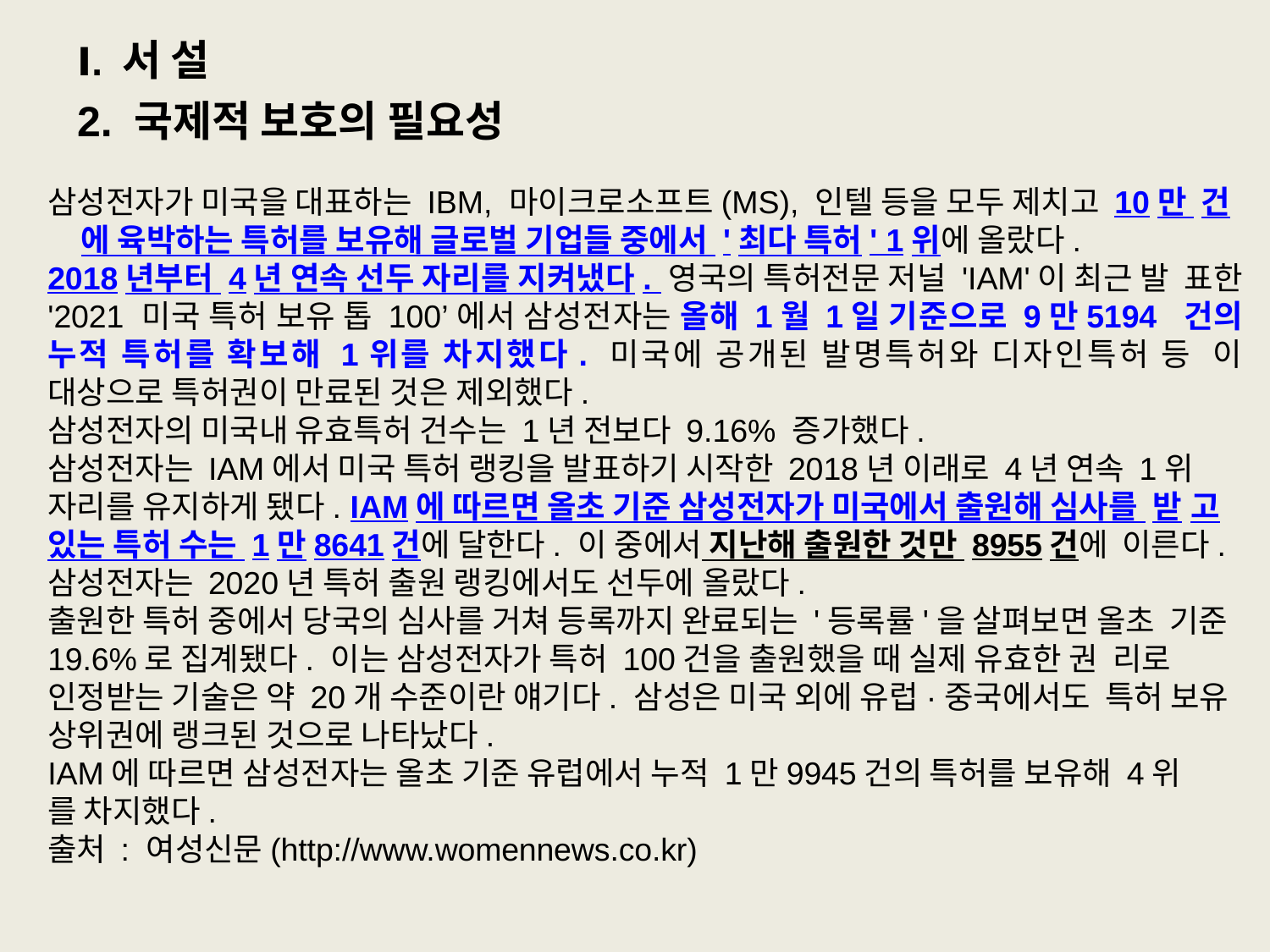

# Ⅰ. 서 설
2. 국제적 보호의 필요성
삼성전자가 미국을 대표하는 IBM, 마이크로소프트(MS), 인텔 등을 모두 제치고 10만  건	에 육박하는 특허를 보유해 글로벌 기업들 중에서 '최다 특허' 1위에 올랐다.
2018년부터 4년 연속 선두 자리를 지켜냈다. 영국의 특허전문 저널 'IAM'이 최근 발  표한 '2021 미국 특허 보유 톱 100’에서 삼성전자는 올해 1월 1일 기준으로 9만5194  건의 누적 특허를 확보해 1위를 차지했다. 미국에 공개된 발명특허와 디자인특허 등  이 대상으로 특허권이 만료된 것은 제외했다.
삼성전자의 미국내 유효특허 건수는 1년 전보다 9.16% 증가했다.
삼성전자는 IAM에서 미국 특허 랭킹을 발표하기 시작한 2018년 이래로 4년 연속 1위  자리를 유지하게 됐다. IAM에 따르면 올초 기준 삼성전자가 미국에서 출원해 심사를  받	고 있는 특허 수는 1만8641건에 달한다. 이 중에서 지난해 출원한 것만 8955건에  이른다. 삼성전자는 2020년 특허 출원 랭킹에서도 선두에 올랐다.
출원한 특허 중에서 당국의 심사를 거쳐 등록까지 완료되는 '등록률'을 살펴보면 올초  기준 19.6%로 집계됐다. 이는 삼성전자가 특허 100건을 출원했을 때 실제 유효한 권  리로 인정받는 기술은 약 20개 수준이란 얘기다. 삼성은 미국 외에 유럽·중국에서도  특허 보유 상위권에 랭크된 것으로 나타났다.
IAM에 따르면 삼성전자는 올초 기준 유럽에서 누적 1만9945건의 특허를 보유해 4위
를 차지했다.
출처 : 여성신문(http://www.womennews.co.kr)